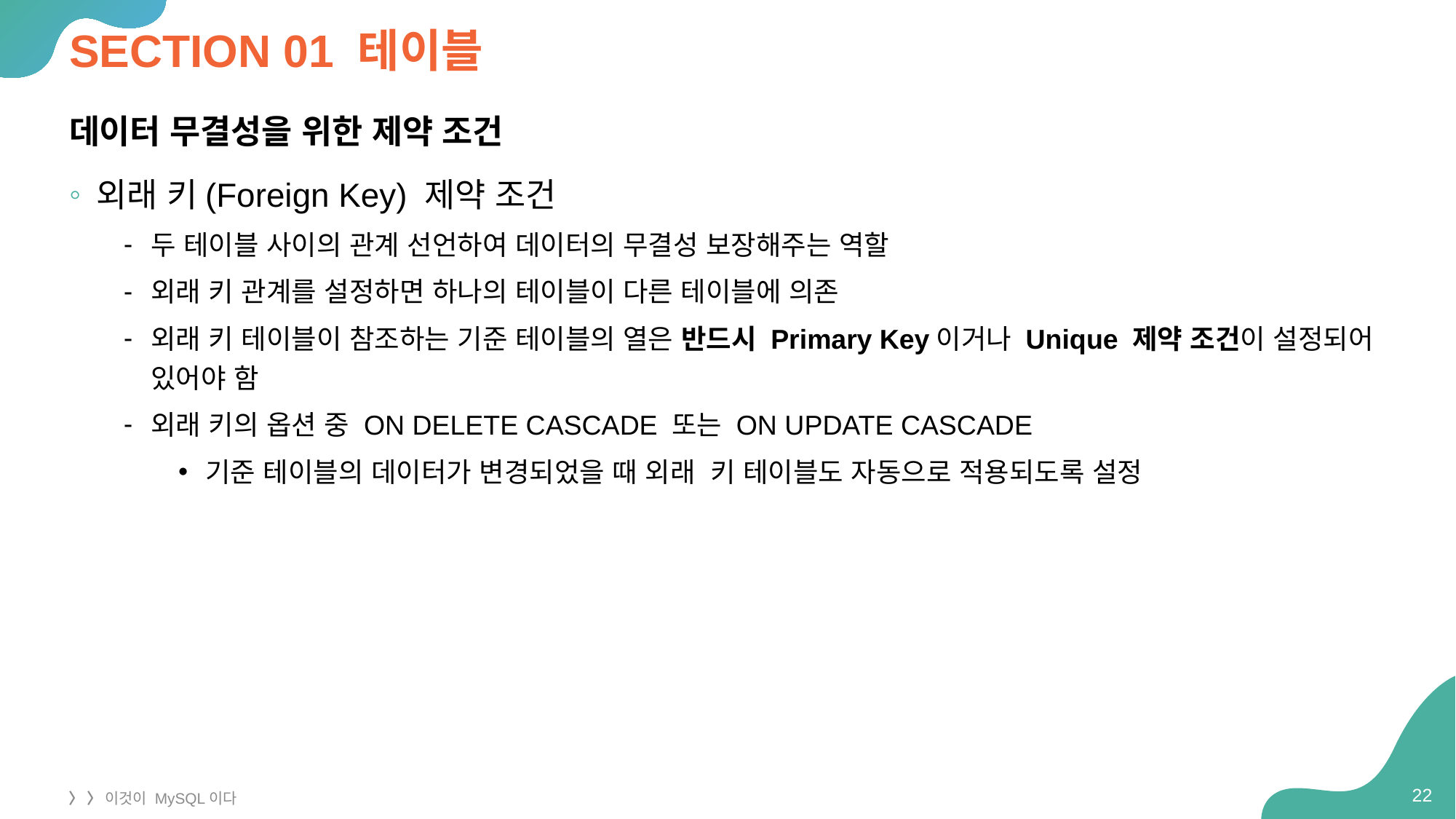

# SECTION 01 테이블
데이터 무결성을 위한 제약 조건
외래 키(Foreign Key) 제약 조건
두 테이블 사이의 관계 선언하여 데이터의 무결성 보장해주는 역할
외래 키 관계를 설정하면 하나의 테이블이 다른 테이블에 의존
외래 키 테이블이 참조하는 기준 테이블의 열은 반드시 Primary Key이거나 Unique 제약 조건이 설정되어 있어야 함
외래 키의 옵션 중 ON DELETE CASCADE 또는 ON UPDATE CASCADE
기준 테이블의 데이터가 변경되었을 때 외래  키 테이블도 자동으로 적용되도록 설정
22
〉 〉 이것이 MySQL이다